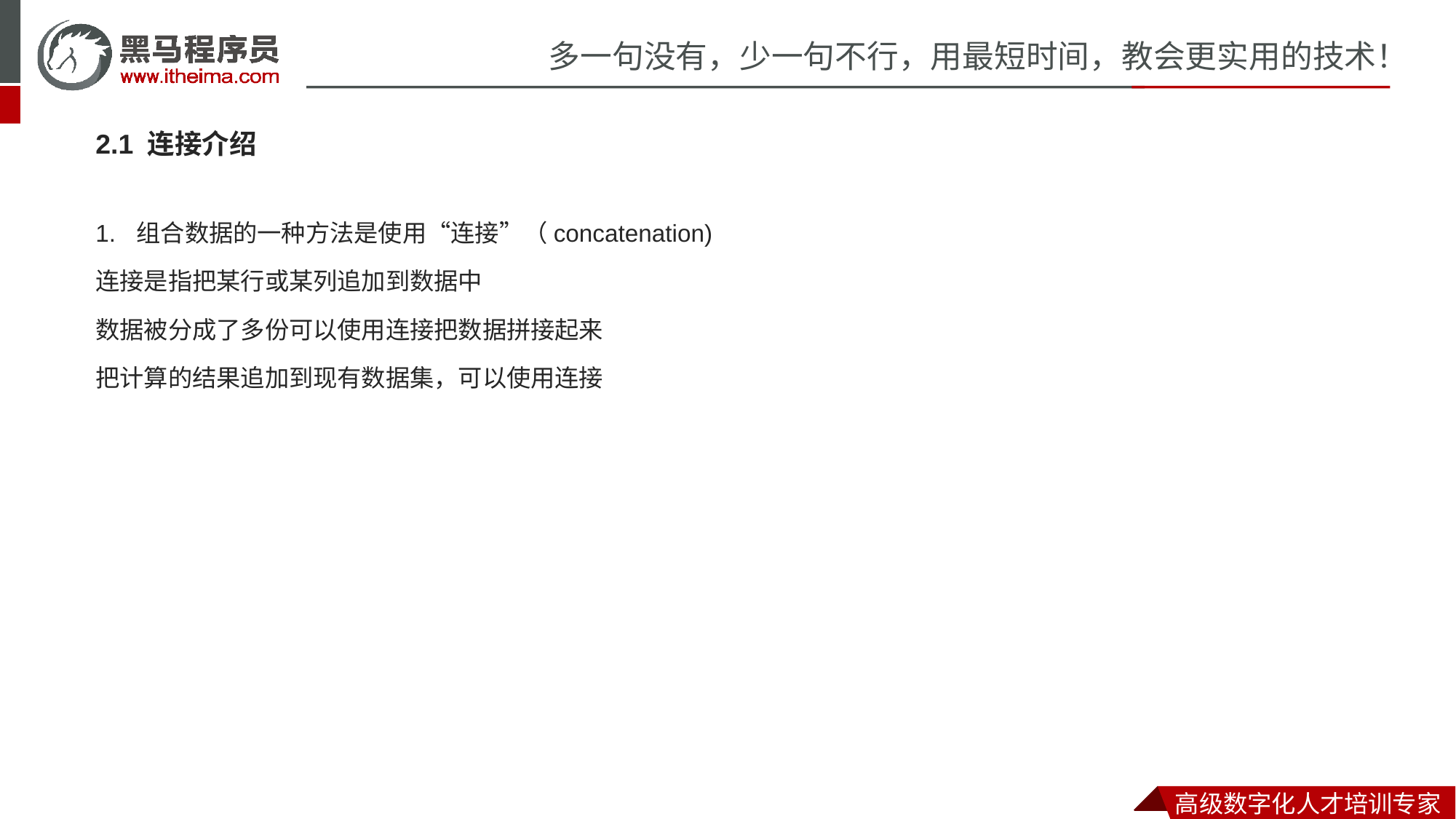

2.1 连接介绍
组合数据的一种方法是使用“连接”（concatenation)
连接是指把某行或某列追加到数据中
数据被分成了多份可以使用连接把数据拼接起来
把计算的结果追加到现有数据集，可以使用连接